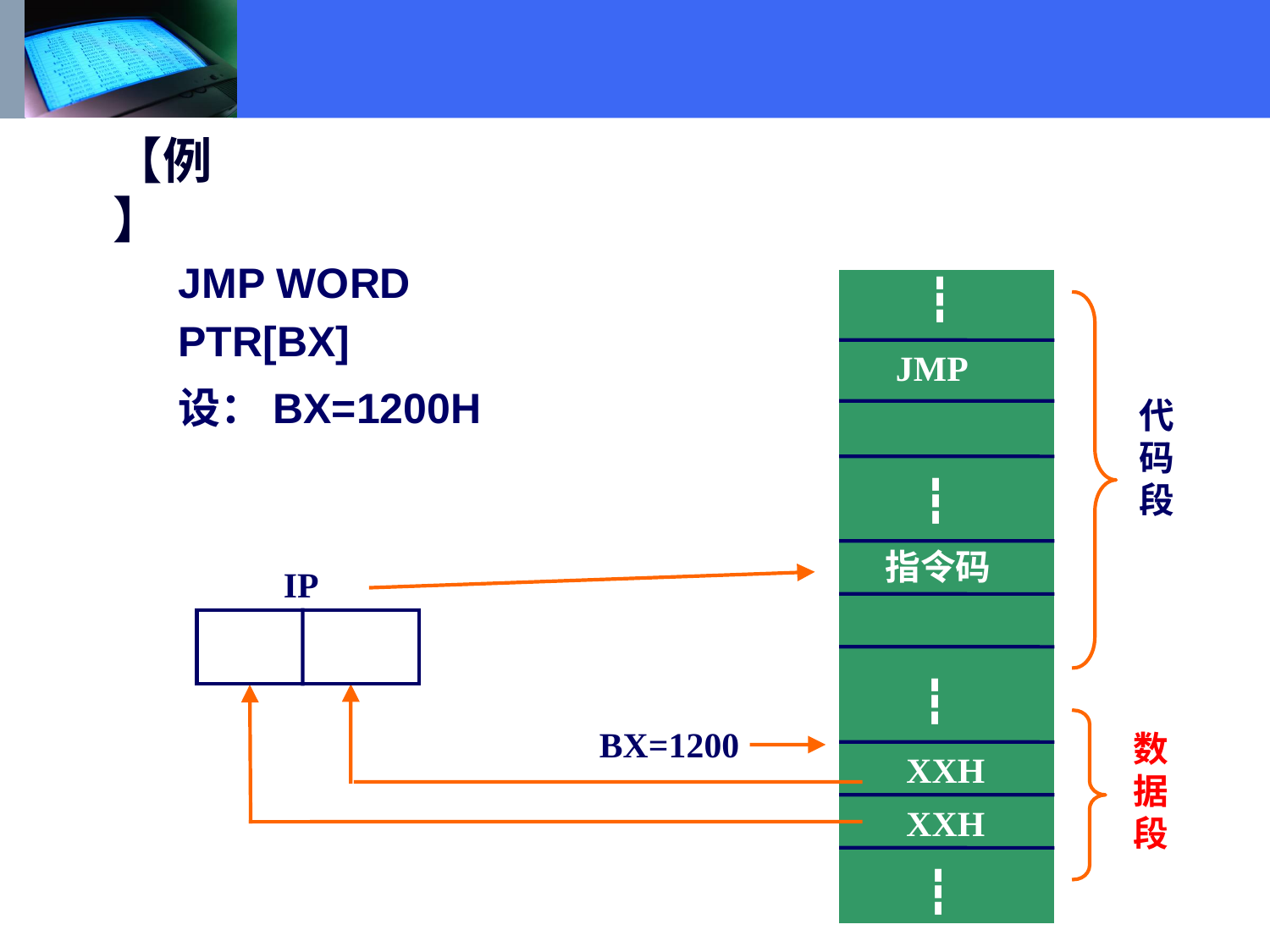

【例】
JMP WORD  PTR[BX]
设：BX=1200H
┇

JMP
代码段

┇
指令码

IP

┇

BX=1200
数据段

XXH

XXH

┇